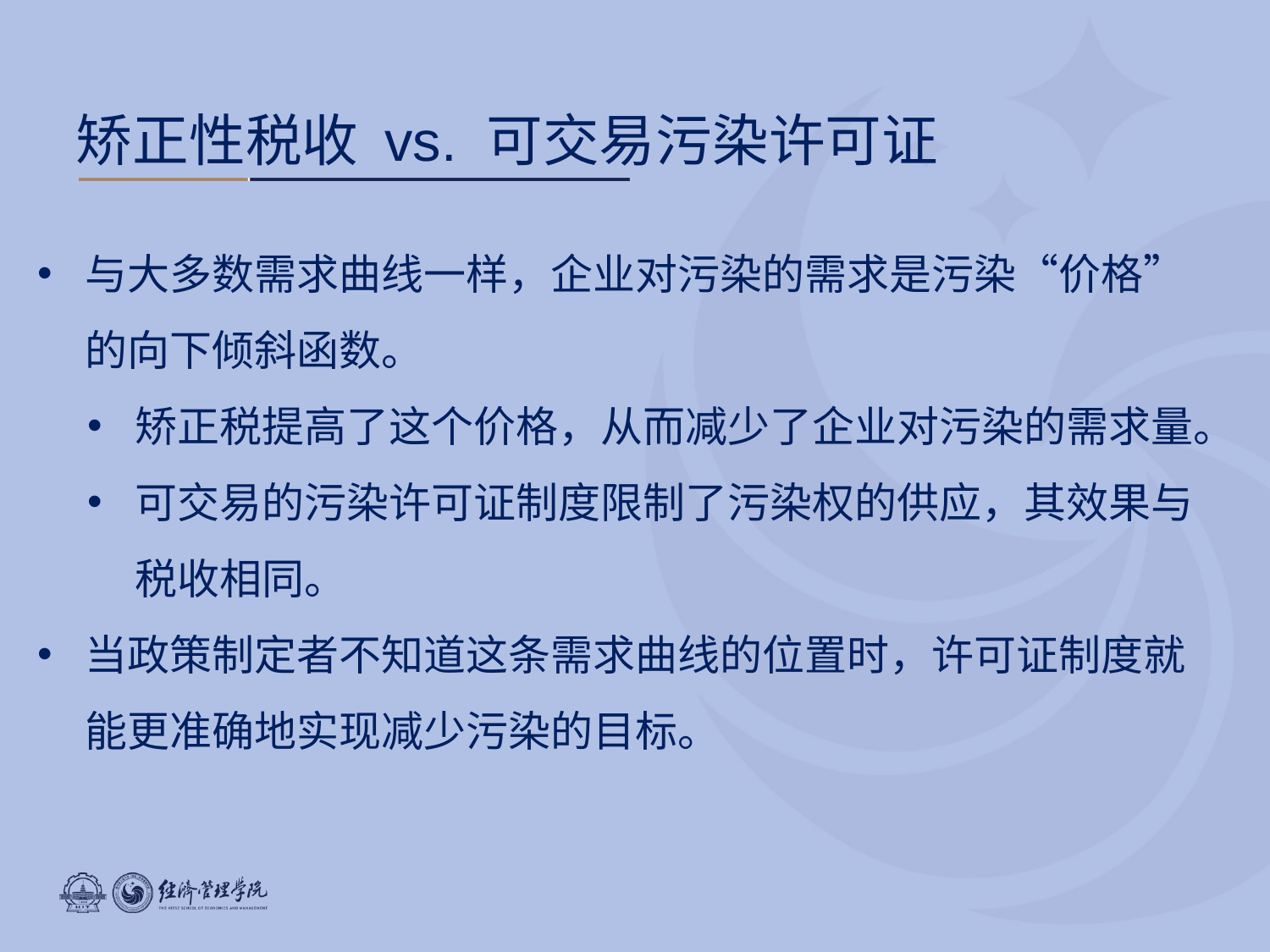

# 矫正性税收 vs. 可交易污染许可证
与大多数需求曲线一样，企业对污染的需求是污染“价格”的向下倾斜函数。
矫正税提高了这个价格，从而减少了企业对污染的需求量。
可交易的污染许可证制度限制了污染权的供应，其效果与税收相同。
当政策制定者不知道这条需求曲线的位置时，许可证制度就能更准确地实现减少污染的目标。